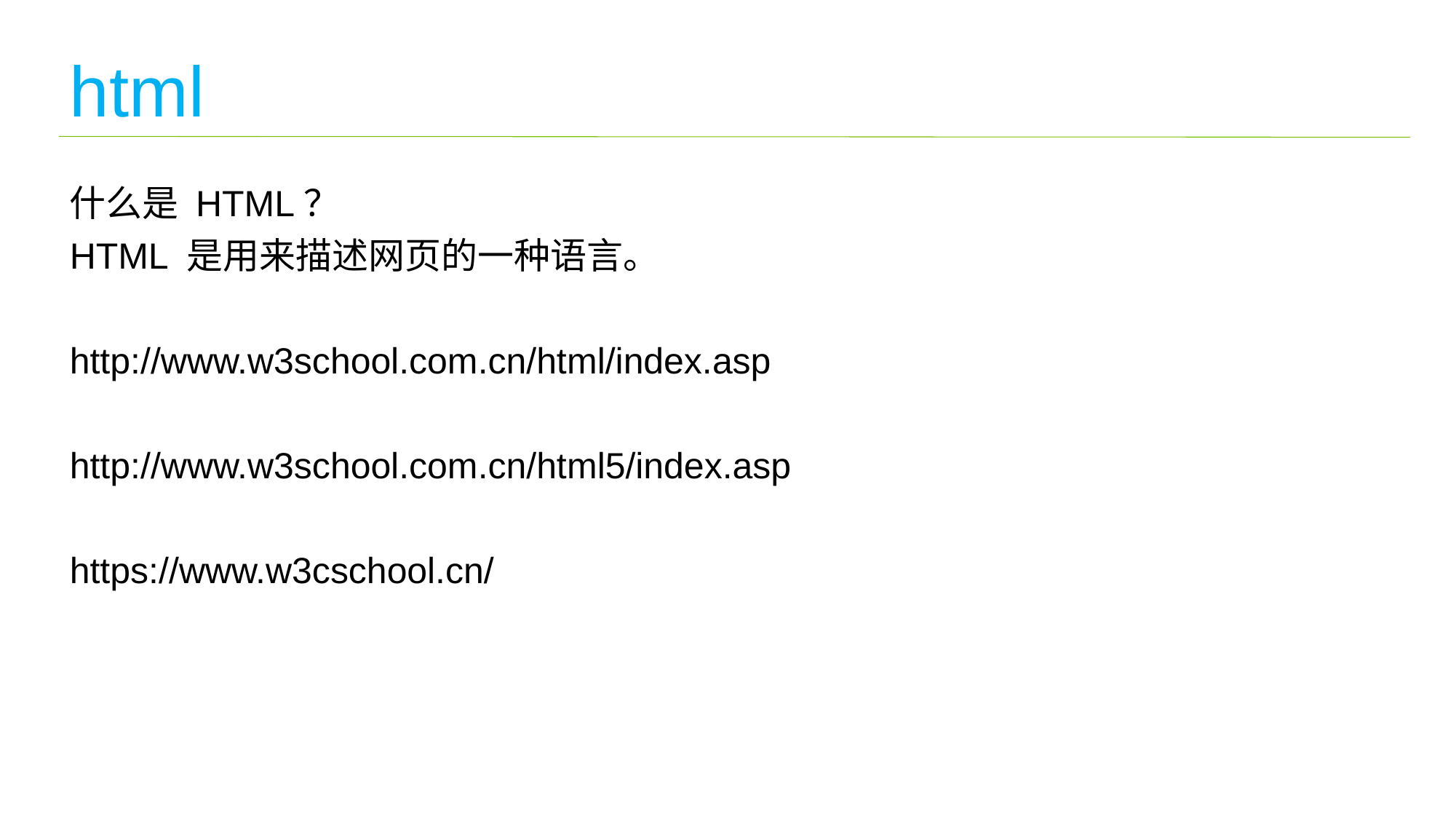

html
什么是 HTML？
HTML 是用来描述网页的一种语言。

http://www.w3school.com.cn/html/index.asp

http://www.w3school.com.cn/html5/index.asp

https://www.w3cschool.cn/